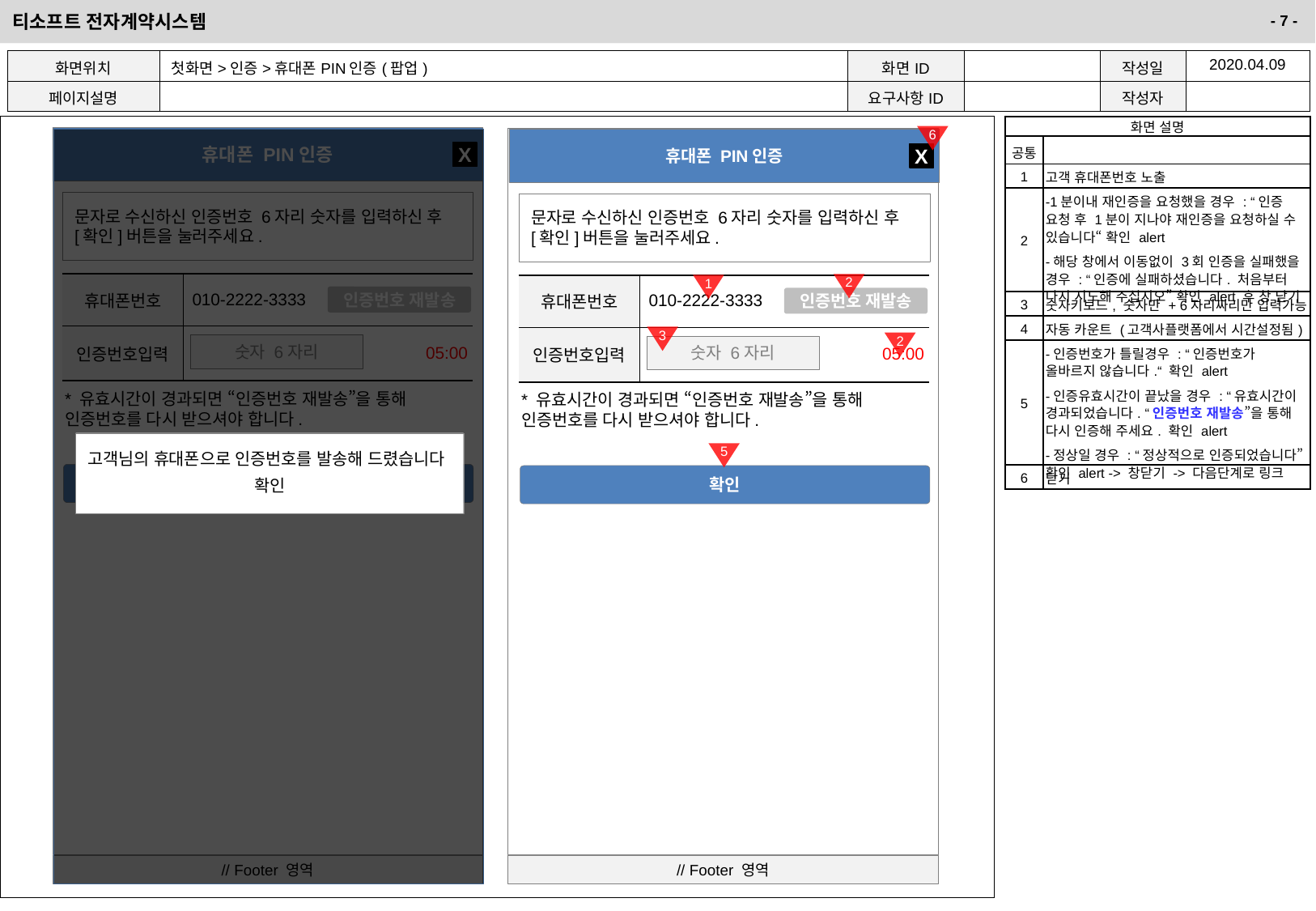

| 화면위치 | 첫화면>인증>휴대폰PIN인증(팝업) | 화면ID |  | 작성일 | 2020.04.09 |
| --- | --- | --- | --- | --- | --- |
| 페이지설명 |  | 요구사항ID |  | 작성자 |  |
| 화면 설명 |  |
| --- | --- |
| 공통 |  |
| 1 | 고객 휴대폰번호 노출 |
| 2 | -1분이내 재인증을 요청했을 경우 : “인증 요청 후 1분이 지나야 재인증을 요청하실 수 있습니다“ 확인 alert -해당 창에서 이동없이 3회 인증을 실패했을 경우 : “인증에 실패하셨습니다. 처음부터 다시 시도해 주십시오” 확인 alert 후 창 닫기 |
| 3 | 숫자키보드, 숫자만 + 6자리짜리만 입력가능 |
| 4 | 자동 카운트 (고객사플랫폼에서 시간설정됨) |
| 5 | -인증번호가 틀릴경우 : “인증번호가 올바르지 않습니다.“ 확인 alert -인증유효시간이 끝났을 경우 : “유효시간이 경과되었습니다. “인증번호 재발송”을 통해 다시 인증해 주세요. 확인 alert -정상일 경우 : “정상적으로 인증되었습니다” 확인 alert -> 창닫기 -> 다음단계로 링크 |
| 6 | 닫기 |
6
휴대폰 PIN인증
// 인증완료
휴대폰 PIN인증
X
X
문자로 수신하신 인증번호 6자리 숫자를 입력하신 후 [확인]버튼을 눌러주세요.
문자로 수신하신 인증번호 6자리 숫자를 입력하신 후 [확인]버튼을 눌러주세요.
| 휴대폰번호 | 010-2222-3333 |
| --- | --- |
| 인증번호입력 | 05:00 |
2
1
| 휴대폰번호 | 010-2222-3333 |
| --- | --- |
| 인증번호입력 | 05:00 |
인증번호 재발송
인증번호 재발송
3
2
숫자 6자리
숫자 6자리
* 유효시간이 경과되면 “인증번호 재발송”을 통해 인증번호를 다시 받으셔야 합니다.
* 유효시간이 경과되면 “인증번호 재발송”을 통해 인증번호를 다시 받으셔야 합니다.
고객님의 휴대폰으로 인증번호를 발송해 드렸습니다
확인
5
확인
확인